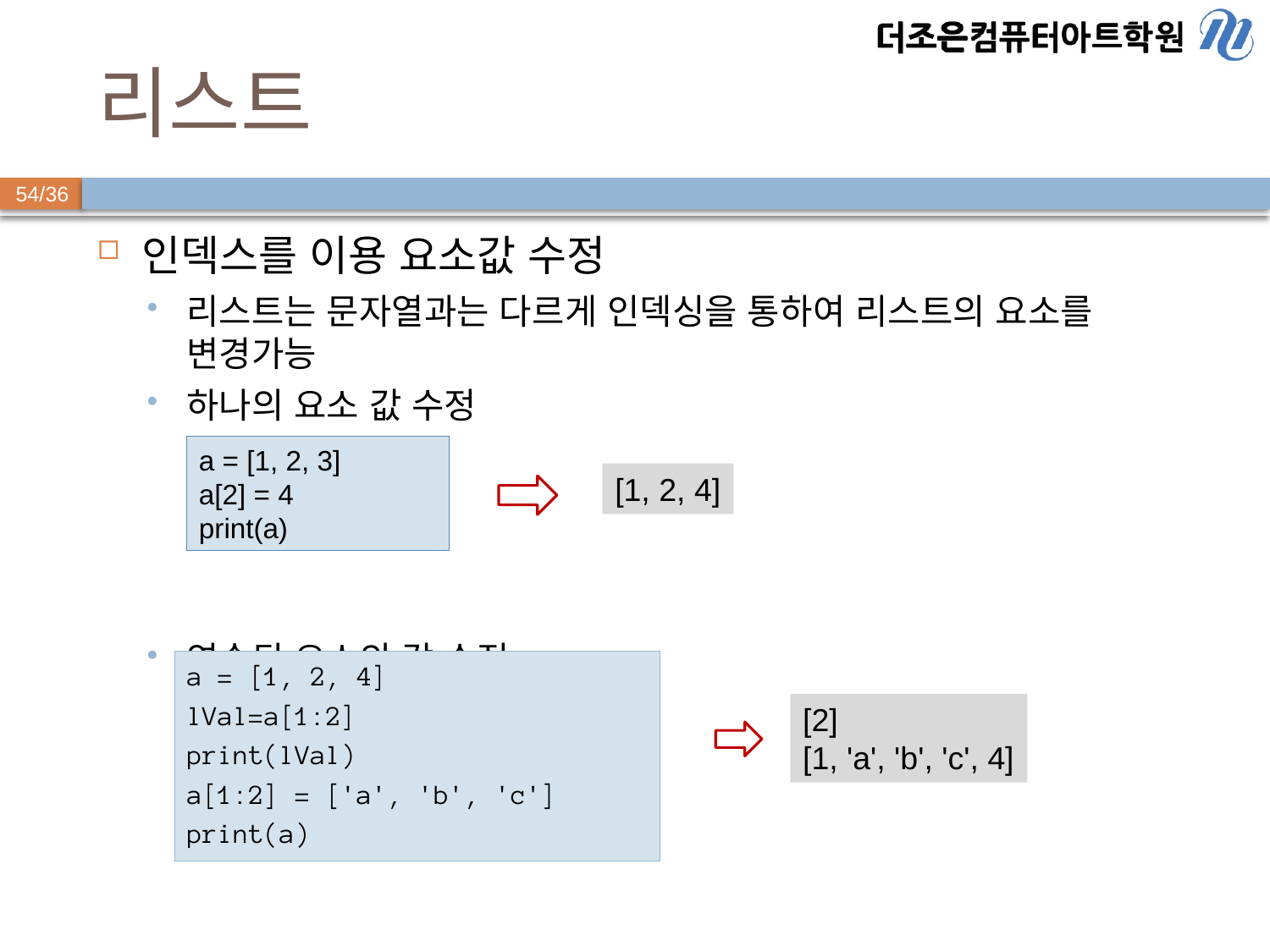

# 리스트
인덱스를 이용 요소값 수정
리스트는 문자열과는 다르게 인덱싱을 통하여 리스트의 요소를 변경가능
하나의 요소 값 수정

연속된 요소의 값 수정

a = [1, 2, 3]
a[2] = 4
print(a)
[1, 2, 4]

a = [1, 2, 4]
lVal=a[1:2]
print(lVal)
a[1:2] = ['a', 'b', 'c']
print(a)
[2]
[1, 'a', 'b', 'c', 4]